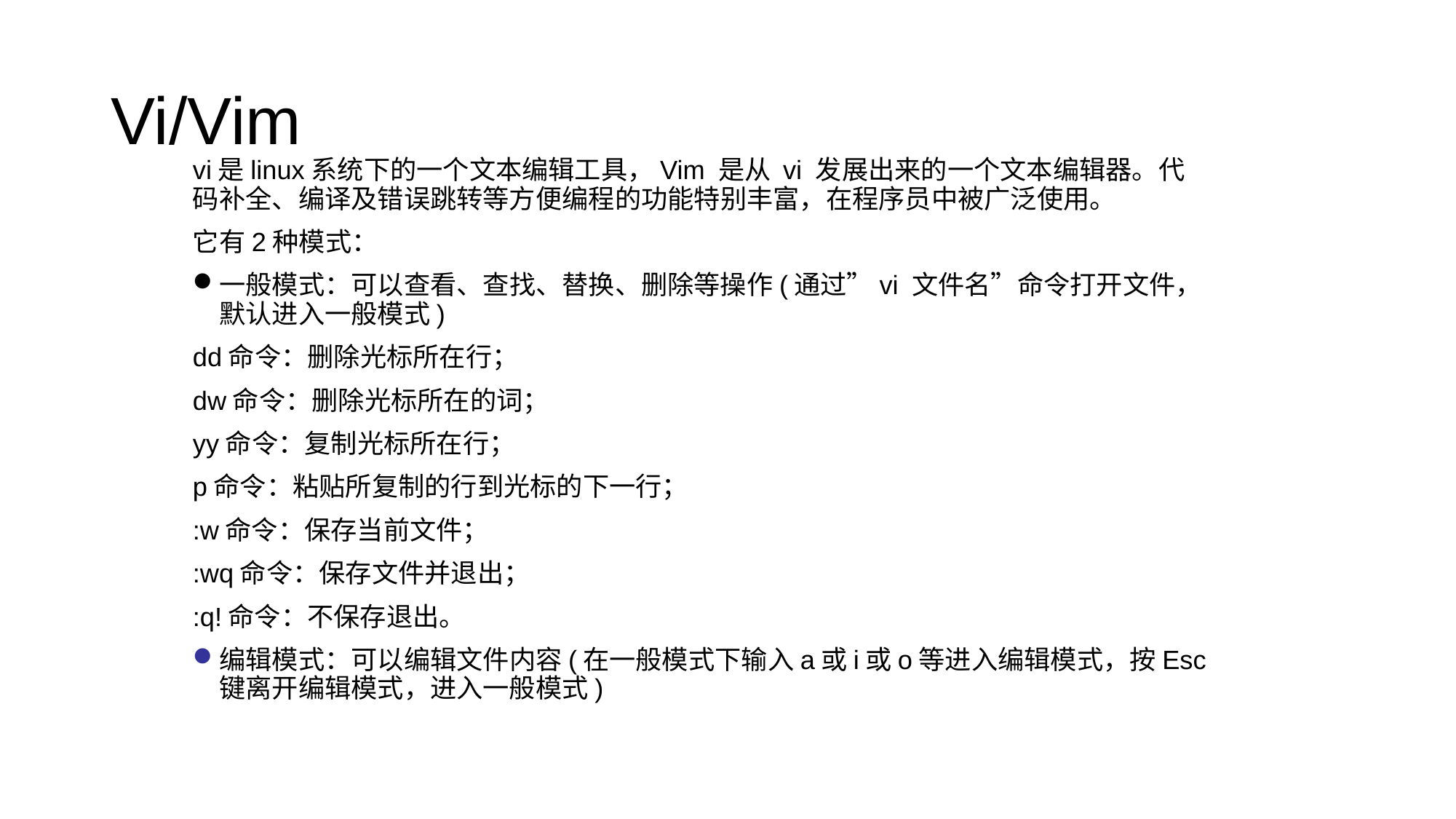

# Vi/Vim
vi是linux系统下的一个文本编辑工具，Vim 是从 vi 发展出来的一个文本编辑器。代码补全、编译及错误跳转等方便编程的功能特别丰富，在程序员中被广泛使用。
它有2种模式：
一般模式：可以查看、查找、替换、删除等操作(通过”vi 文件名”命令打开文件，默认进入一般模式)
dd命令：删除光标所在行；
dw命令：删除光标所在的词；
yy命令：复制光标所在行；
p命令：粘贴所复制的行到光标的下一行；
:w命令：保存当前文件；
:wq命令：保存文件并退出；
:q!命令：不保存退出。
编辑模式：可以编辑文件内容(在一般模式下输入a或i或o等进入编辑模式，按Esc键离开编辑模式，进入一般模式)